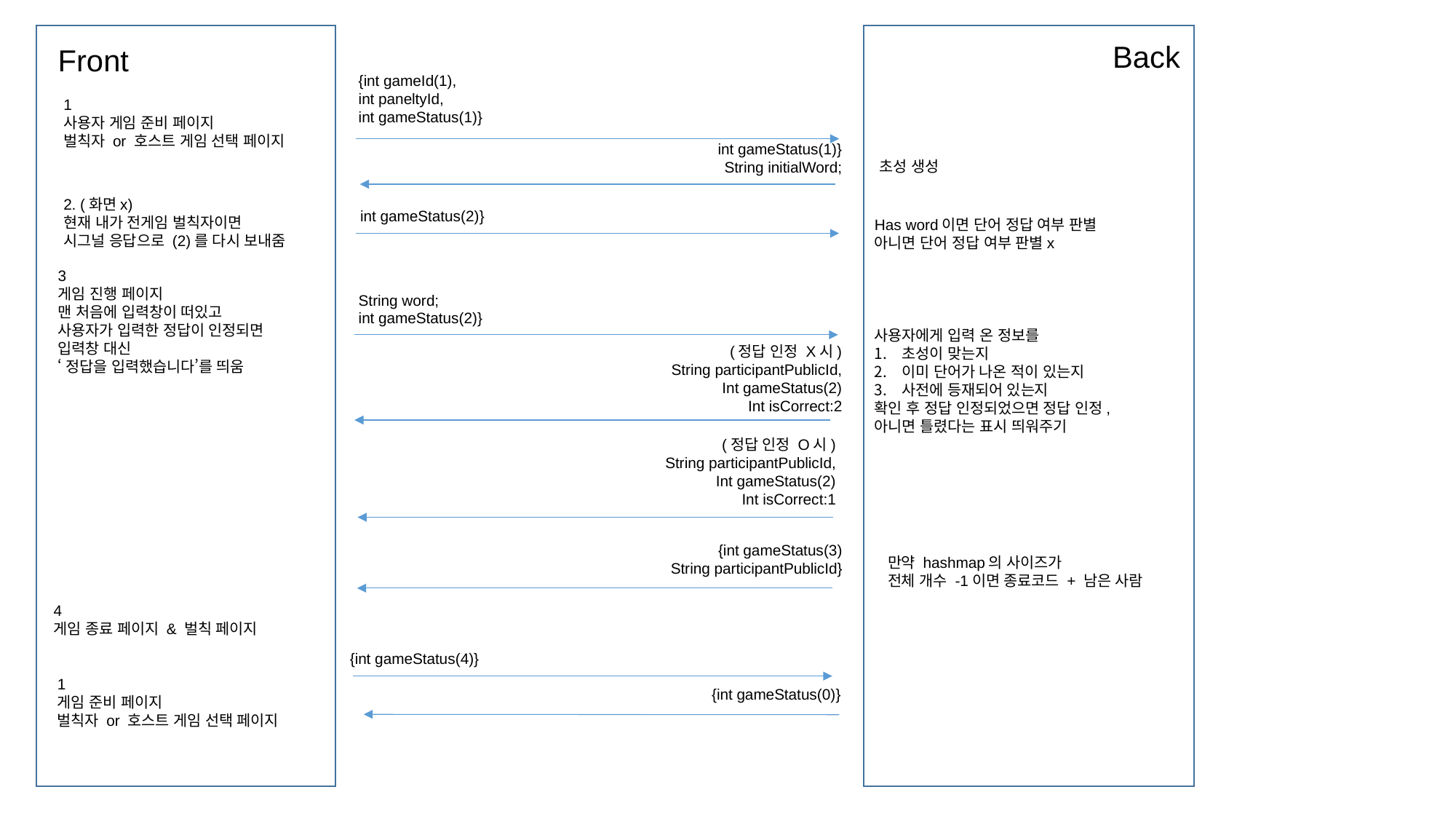

Back
Front
{int gameId(1),
int paneltyId,
int gameStatus(1)}
1
사용자 게임 준비 페이지
벌칙자 or 호스트 게임 선택 페이지

int gameStatus(1)}
String initialWord;
초성 생성

int gameStatus(2)}
2. (화면x)
현재 내가 전게임 벌칙자이면
시그널 응답으로 (2)를 다시 보내줌
Has word이면 단어 정답 여부 판별
아니면 단어 정답 여부 판별x

3
게임 진행 페이지
맨 처음에 입력창이 떠있고
사용자가 입력한 정답이 인정되면
입력창 대신
‘정답을 입력했습니다’를 띄움
String word;
int gameStatus(2)}
사용자에게 입력 온 정보를
초성이 맞는지
이미 단어가 나온 적이 있는지
사전에 등재되어 있는지
확인 후 정답 인정되었으면 정답 인정, 아니면 틀렸다는 표시 띄워주기

(정답 인정 X시)
String participantPublicId,
Int gameStatus(2)
Int isCorrect:2
(정답 인정 O시)
String participantPublicId,
Int gameStatus(2)
Int isCorrect:1
 {int gameStatus(3)
String participantPublicId}
만약 hashmap의 사이즈가
전체 개수 -1이면 종료코드 + 남은 사람
4
게임 종료 페이지 & 벌칙 페이지
{int gameStatus(4)}
1
게임 준비 페이지
벌칙자 or 호스트 게임 선택 페이지
{int gameStatus(0)}